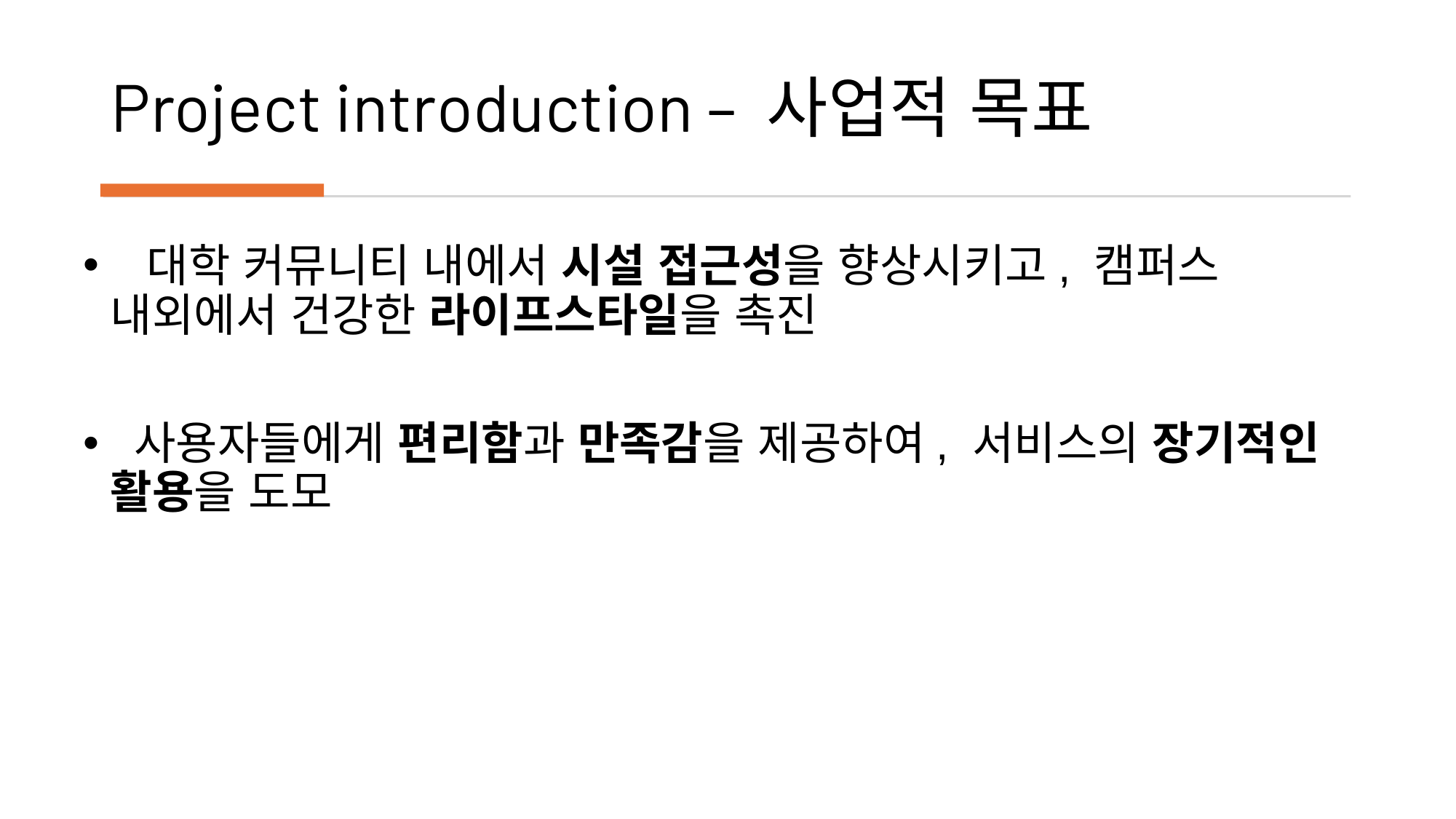

# Project introduction – 사업적 목표

  대학 커뮤니티 내에서 시설 접근성을 향상시키고, 캠퍼스 내외에서 건강한 라이프스타일을 촉진

 사용자들에게 편리함과 만족감을 제공하여, 서비스의 장기적인 활용을 도모